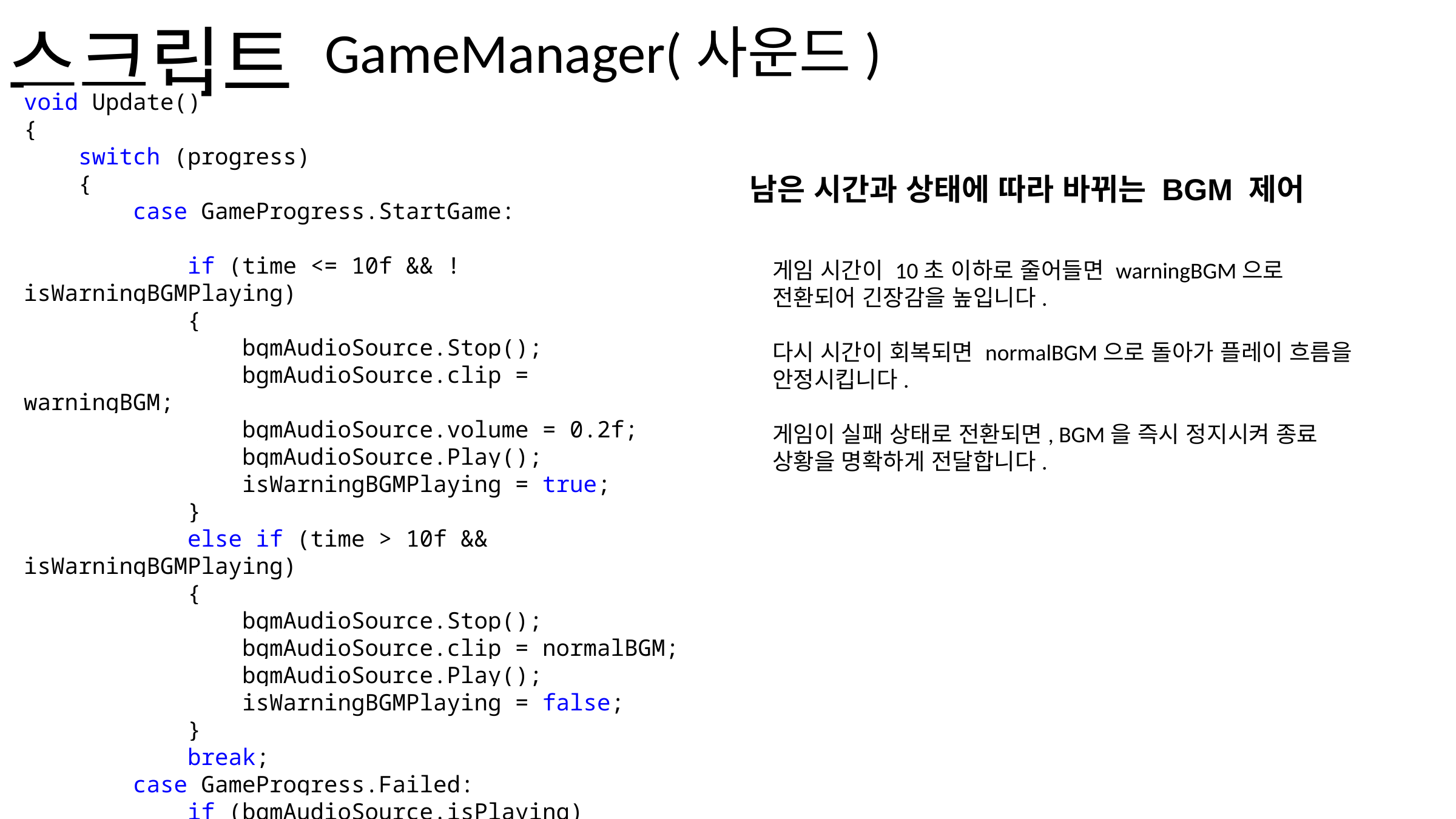

스크립트
GameManager(사운드)

void Update()
{
    switch (progress)
    {
        case GameProgress.StartGame:

            if (time <= 10f && !isWarningBGMPlaying)
            {
                bgmAudioSource.Stop();
                bgmAudioSource.clip = warningBGM;
                bgmAudioSource.volume = 0.2f;
                bgmAudioSource.Play();
                isWarningBGMPlaying = true;
            }
            else if (time > 10f && isWarningBGMPlaying)
            {
                bgmAudioSource.Stop();
                bgmAudioSource.clip = normalBGM;
                bgmAudioSource.Play();
                isWarningBGMPlaying = false;
            }
            break;
        case GameProgress.Failed:
            if (bgmAudioSource.isPlaying)
            {
                bgmAudioSource.Stop();
남은 시간과 상태에 따라 바뀌는 BGM 제어
게임 시간이 10초 이하로 줄어들면 warningBGM으로 전환되어 긴장감을 높입니다.
다시 시간이 회복되면 normalBGM으로 돌아가 플레이 흐름을 안정시킵니다.
게임이 실패 상태로 전환되면, BGM을 즉시 정지시켜 종료 상황을 명확하게 전달합니다.